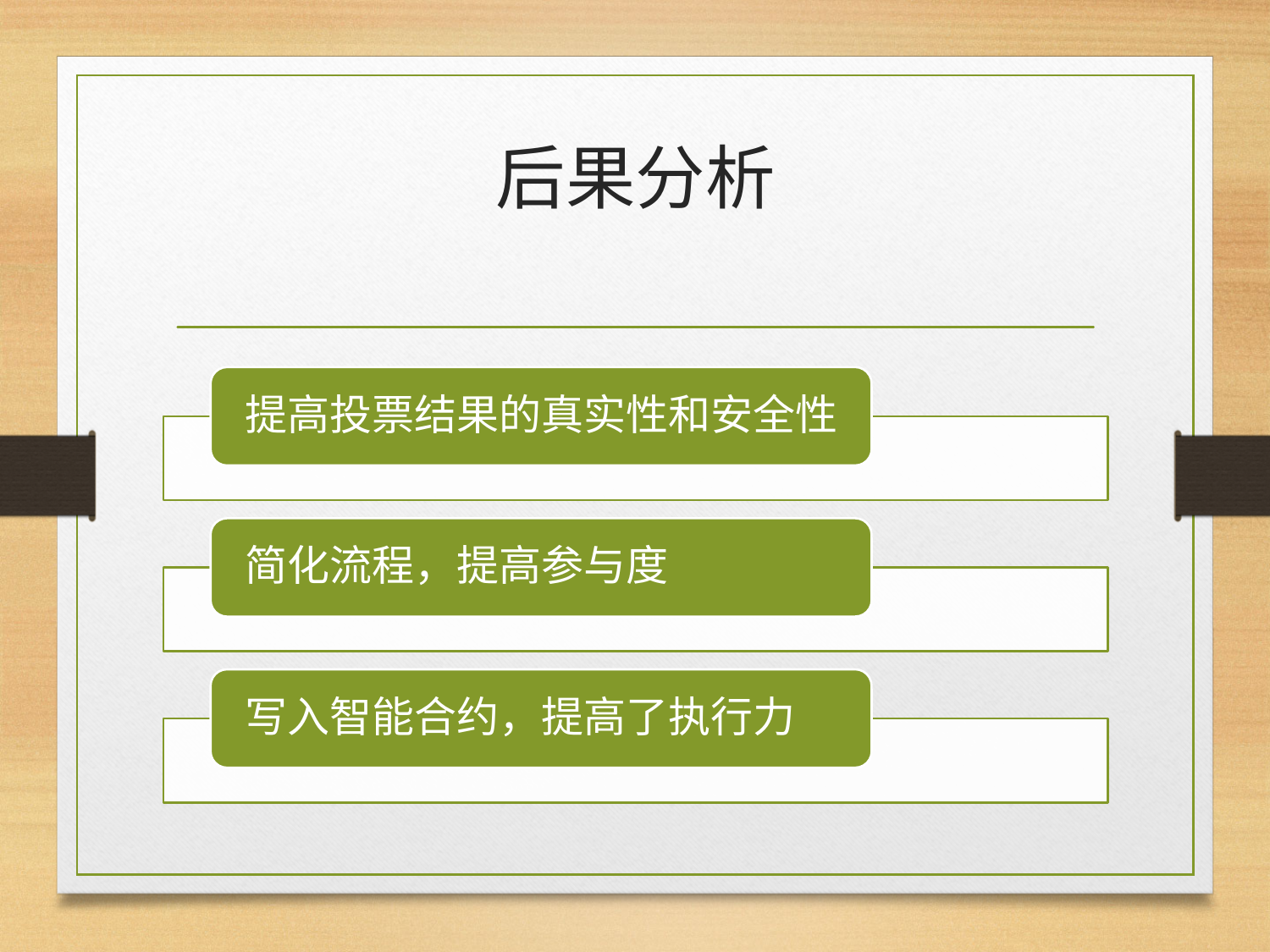

# 后果分析
提高投票结果的真实性和安全性
简化流程，提高参与度
写入智能合约，提高了执行力